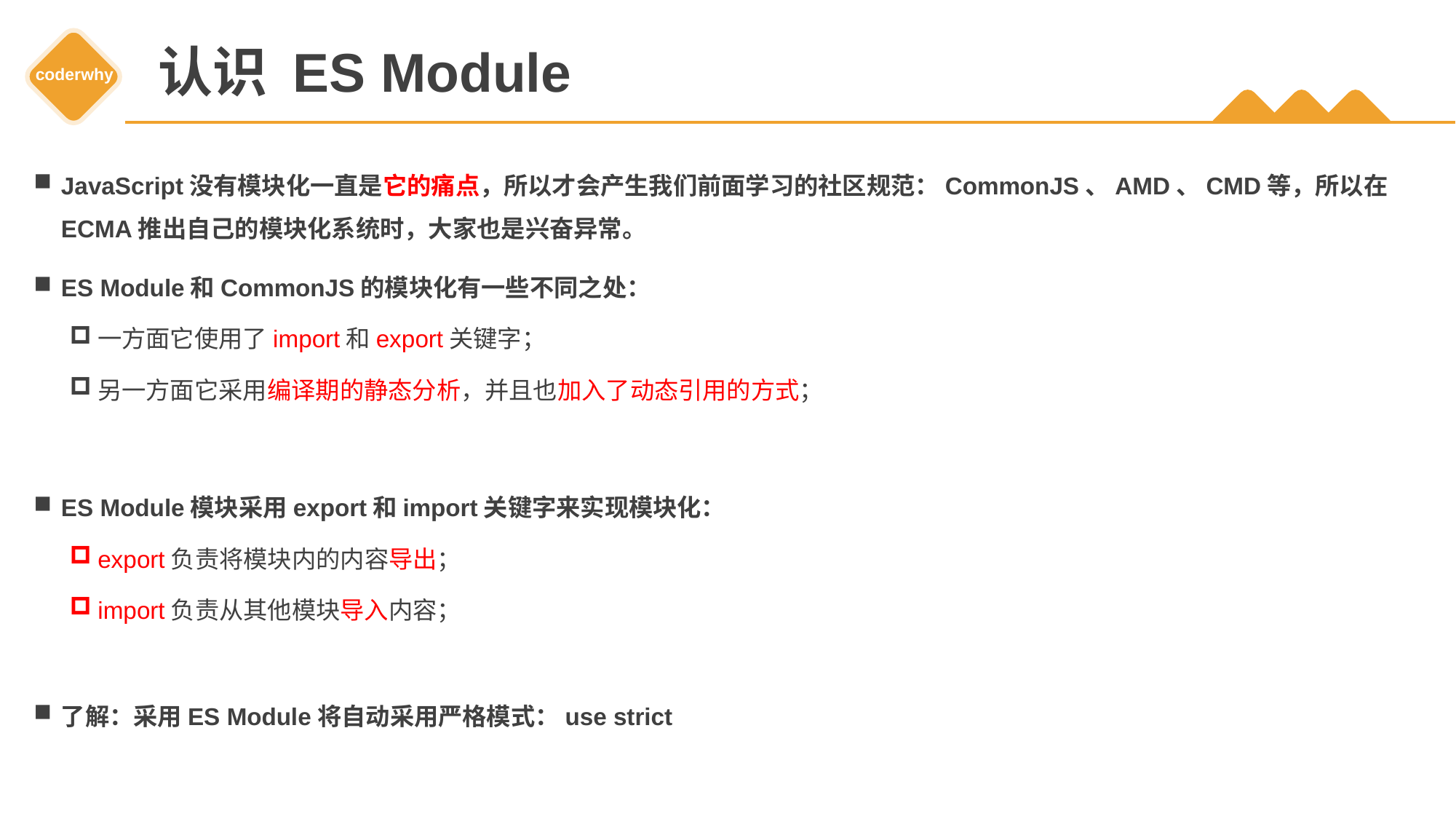

# 认识 ES Module
JavaScript没有模块化一直是它的痛点，所以才会产生我们前面学习的社区规范：CommonJS、AMD、CMD等，所以在ECMA推出自己的模块化系统时，大家也是兴奋异常。
ES Module和CommonJS的模块化有一些不同之处：
一方面它使用了import和export关键字；
另一方面它采用编译期的静态分析，并且也加入了动态引用的方式；

ES Module模块采用export和import关键字来实现模块化：
export负责将模块内的内容导出；
import负责从其他模块导入内容；

了解：采用ES Module将自动采用严格模式：use strict